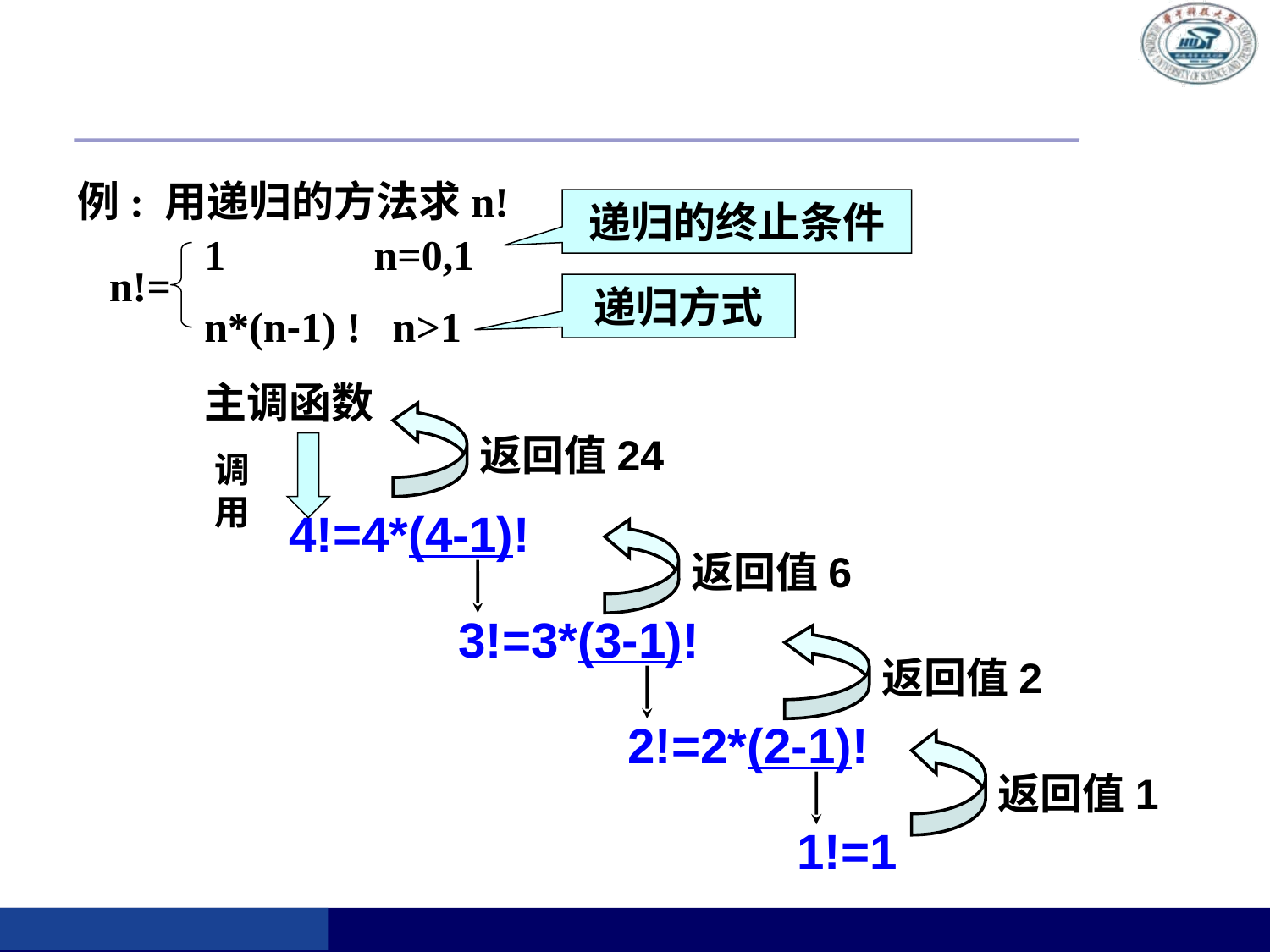

例: 用递归的方法求n!
递归的终止条件
1              n=0,1
n*(n-1) !   n>1

n!=
递归方式
主调函数

返回值24

调用
4!=4*(4-1)!

返回值6

3!=3*(3-1)!

返回值2

2!=2*(2-1)!

返回值1

1!=1